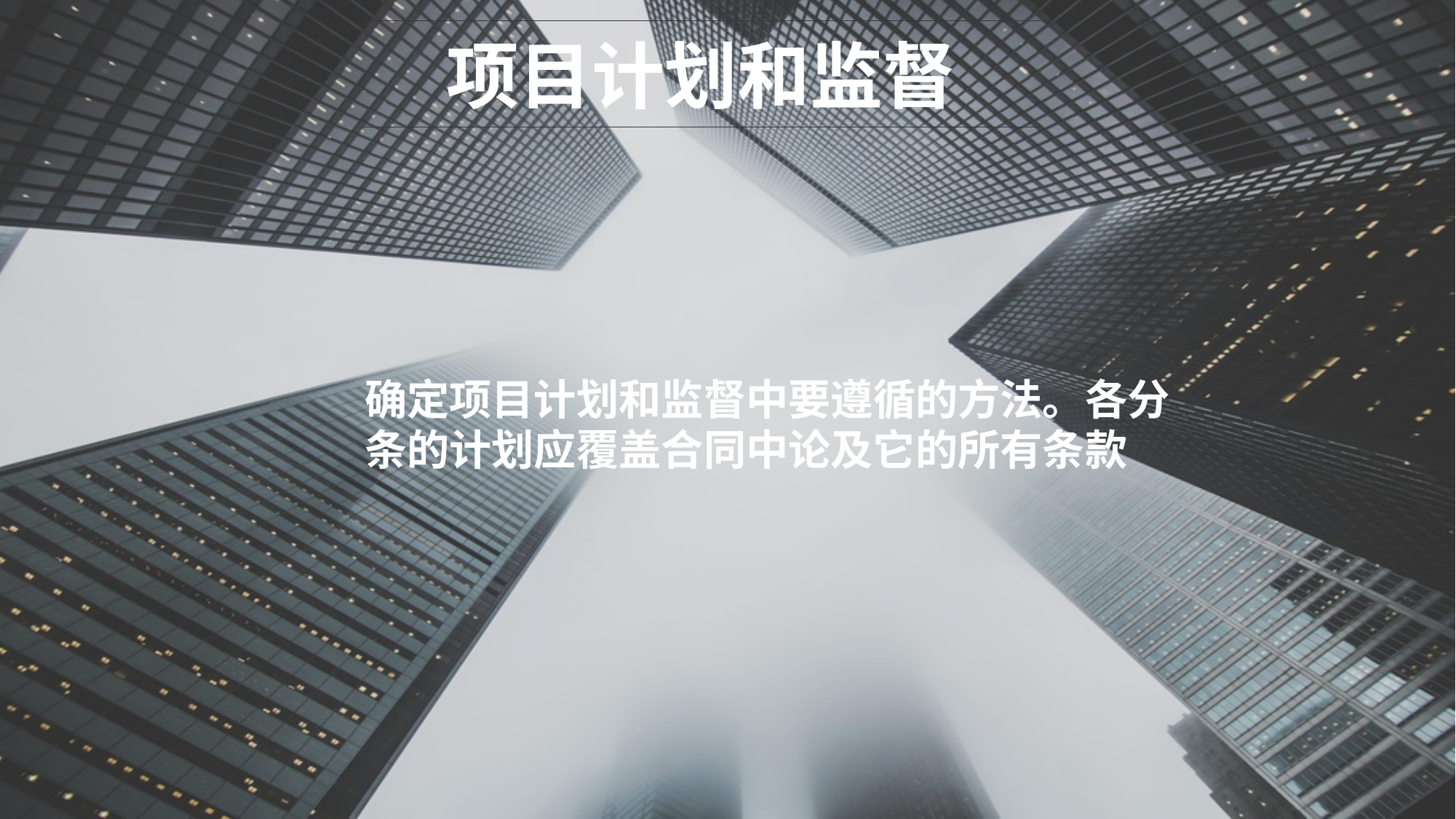

项目计划和监督

确定项目计划和监督中要遵循的方法。各分条的计划应覆盖合同中论及它的所有条款